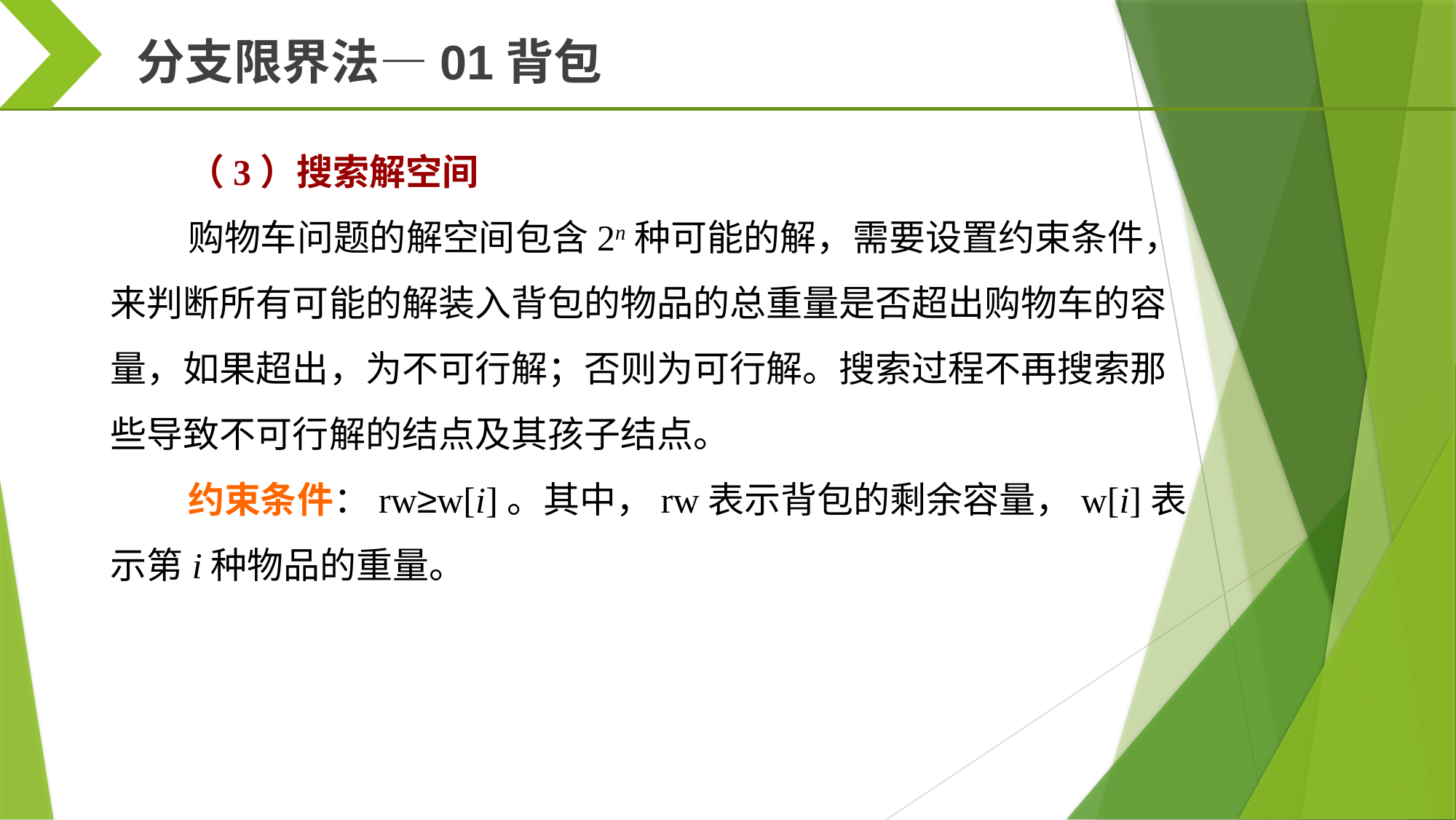

分支限界法—01背包
（3）搜索解空间
购物车问题的解空间包含2n种可能的解，需要设置约束条件，来判断所有可能的解装入背包的物品的总重量是否超出购物车的容量，如果超出，为不可行解；否则为可行解。搜索过程不再搜索那些导致不可行解的结点及其孩子结点。
约束条件：rw≥w[i]。其中，rw表示背包的剩余容量，w[i]表示第i种物品的重量。